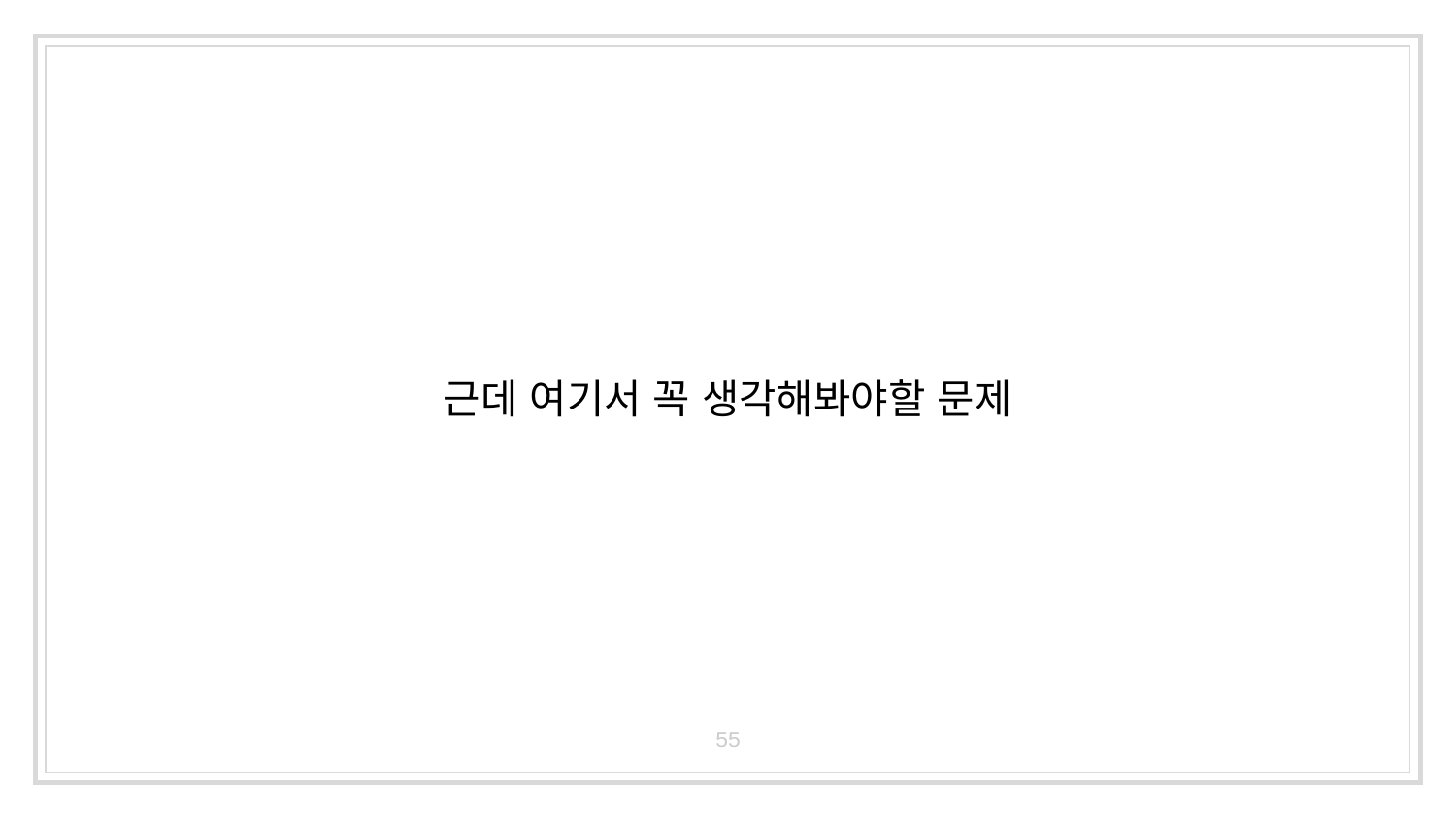

# 근데 여기서 꼭 생각해봐야할 문제
55